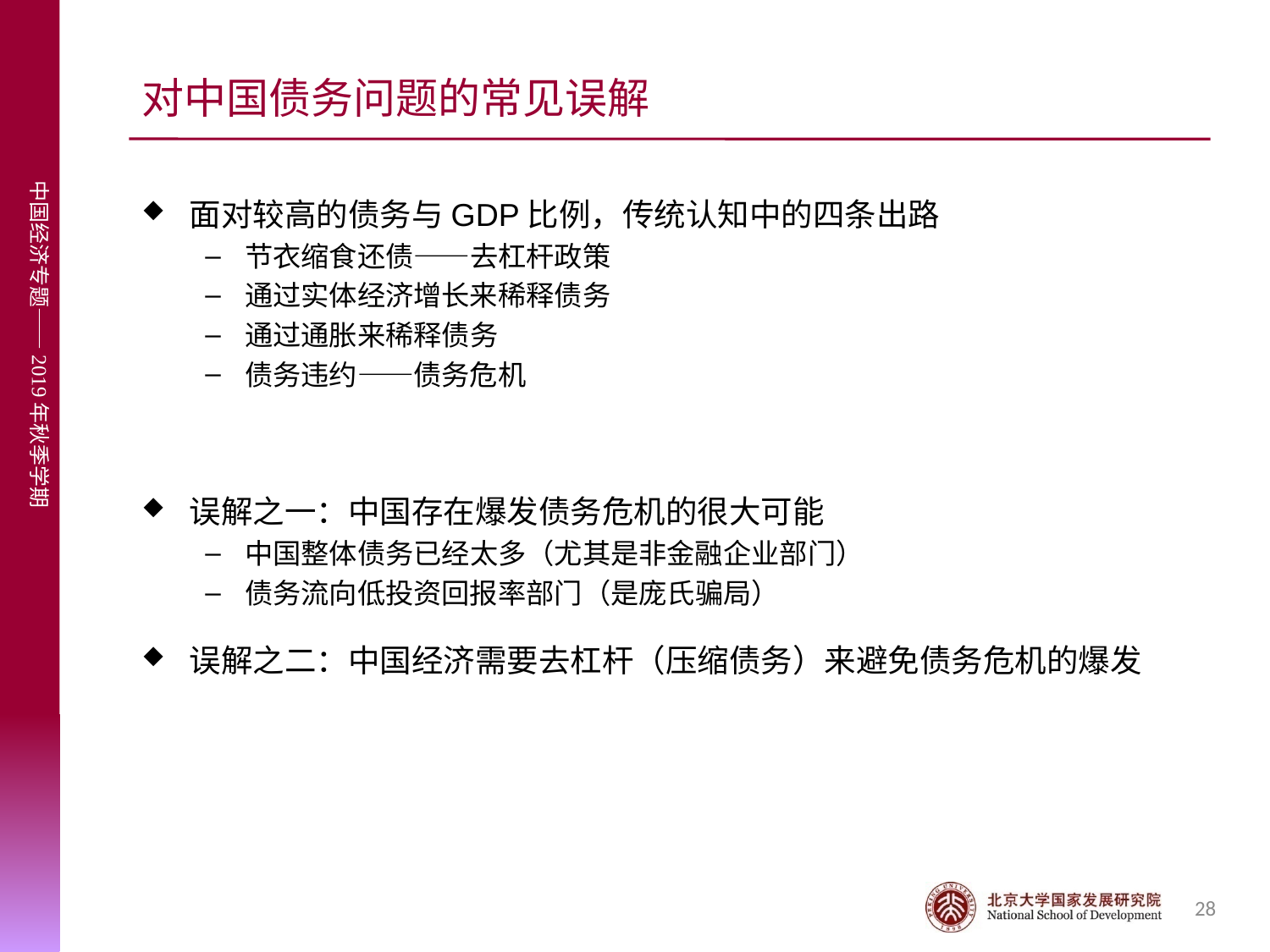

# 对中国债务问题的常见误解
面对较高的债务与GDP比例，传统认知中的四条出路
节衣缩食还债——去杠杆政策
通过实体经济增长来稀释债务
通过通胀来稀释债务
债务违约——债务危机

误解之一：中国存在爆发债务危机的很大可能
中国整体债务已经太多（尤其是非金融企业部门）
债务流向低投资回报率部门（是庞氏骗局）
误解之二：中国经济需要去杠杆（压缩债务）来避免债务危机的爆发
28